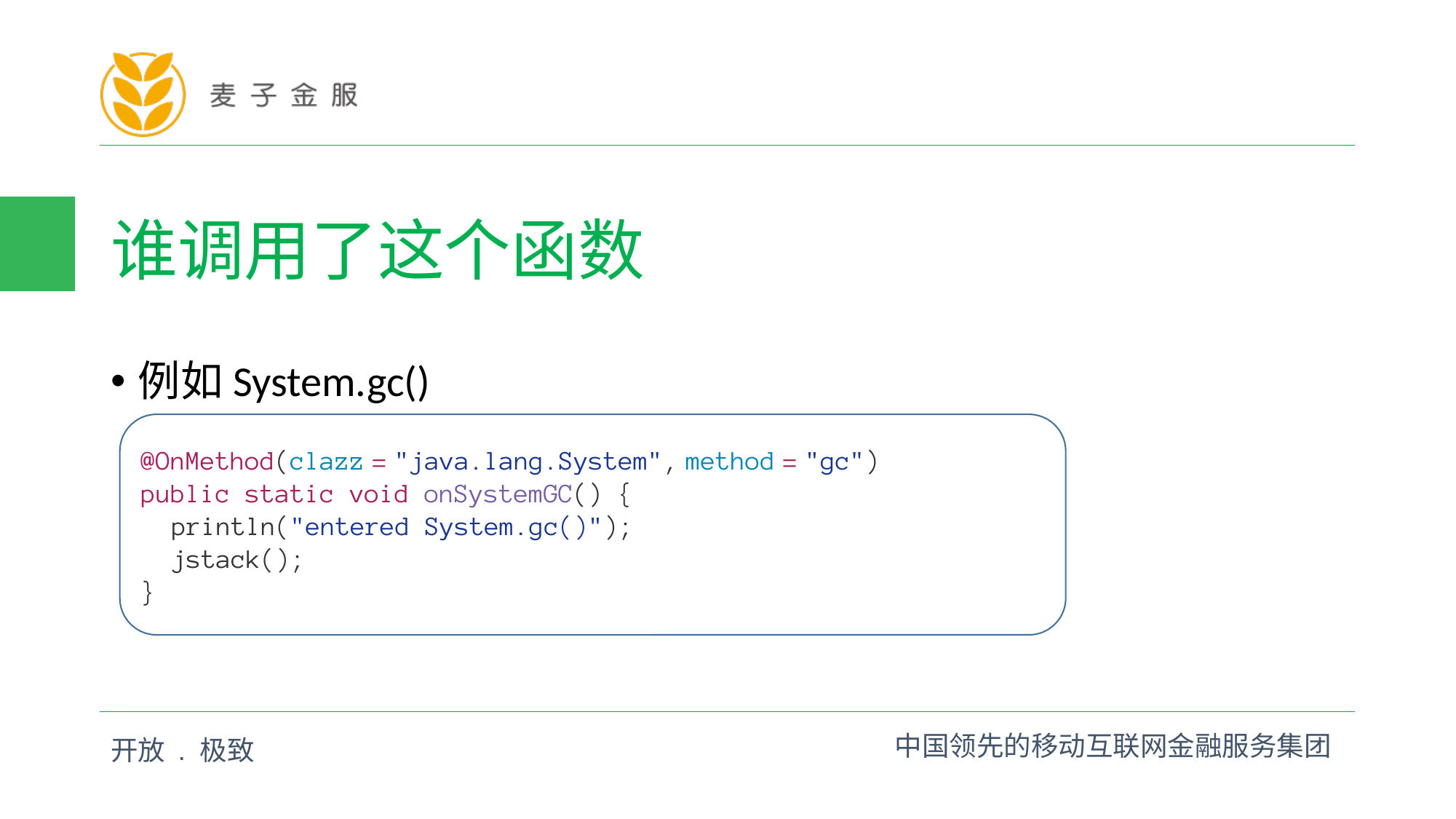

# 谁调用了这个函数

例如System.gc()
@OnMethod(clazz = "java.lang.System", method = "gc")
public static void onSystemGC() {
    println("entered System.gc()");
    jstack();
}